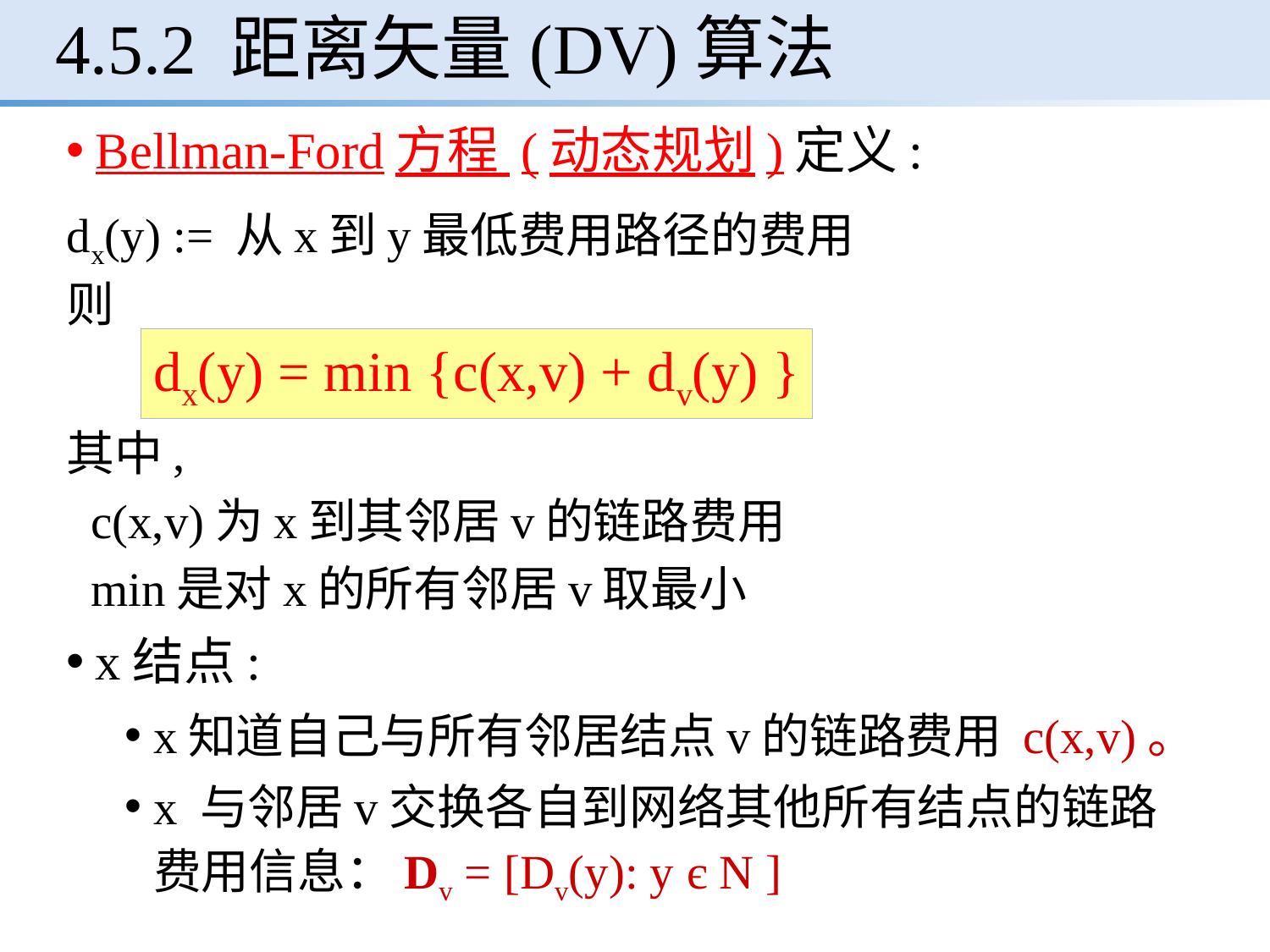

# 4.5.2 距离矢量(DV)算法
Bellman-Ford方程 (动态规划)定义:
dx(y) := 从x到y最低费用路径的费用
则

其中,
  c(x,v)为x到其邻居v的链路费用
  min是对x的所有邻居v取最小
x结点:
x知道自己与所有邻居结点v的链路费用 c(x,v)。
x 与邻居v交换各自到网络其他所有结点的链路费用信息：Dv = [Dv(y): y є N ]
dx(y) = min {c(x,v) + dv(y) }